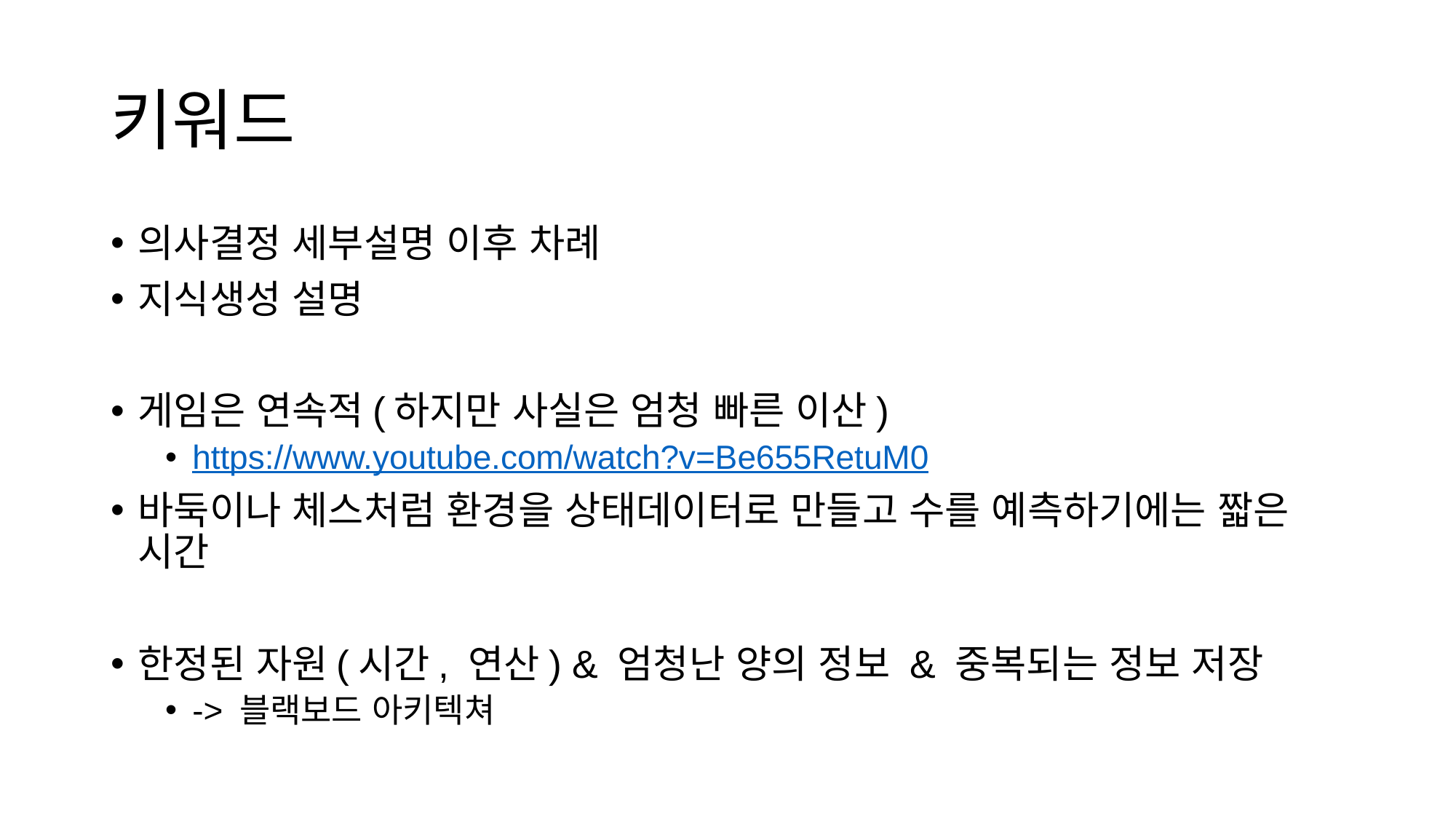

# 키워드
의사결정 세부설명 이후 차례
지식생성 설명

게임은 연속적(하지만 사실은 엄청 빠른 이산)
https://www.youtube.com/watch?v=Be655RetuM0
바둑이나 체스처럼 환경을 상태데이터로 만들고 수를 예측하기에는 짧은 시간

한정된 자원(시간, 연산) & 엄청난 양의 정보 & 중복되는 정보 저장
-> 블랙보드 아키텍쳐